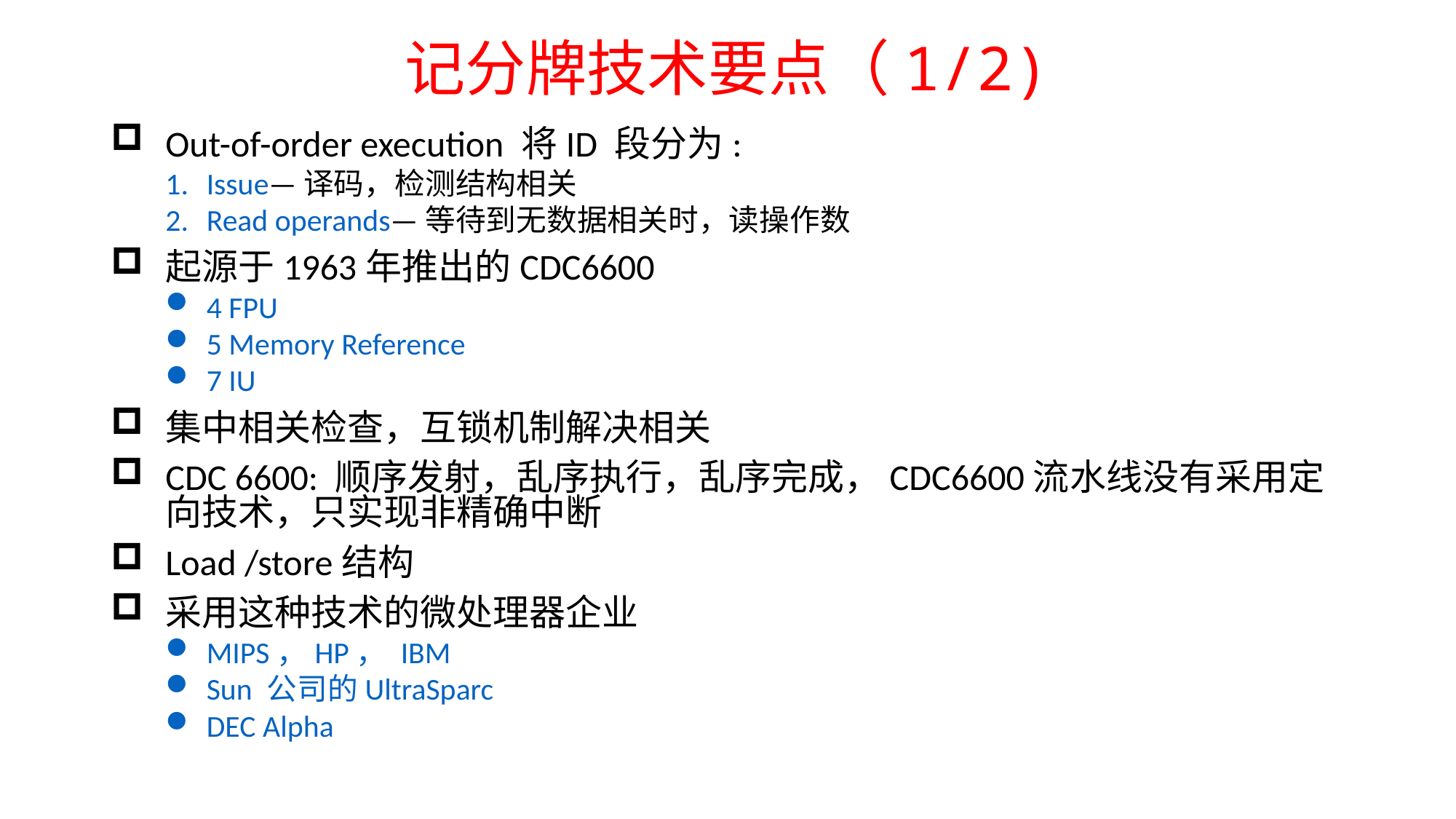

# 记分牌技术要点（1/2)
Out-of-order execution 将ID 段分为:
Issue—译码，检测结构相关
Read operands—等待到无数据相关时，读操作数
起源于1963年推出的CDC6600
4 FPU
5 Memory Reference
7 IU
集中相关检查，互锁机制解决相关
CDC 6600: 顺序发射，乱序执行，乱序完成，CDC6600流水线没有采用定向技术，只实现非精确中断
Load /store结构
采用这种技术的微处理器企业
MIPS，HP， IBM
Sun 公司的UltraSparc
DEC Alpha